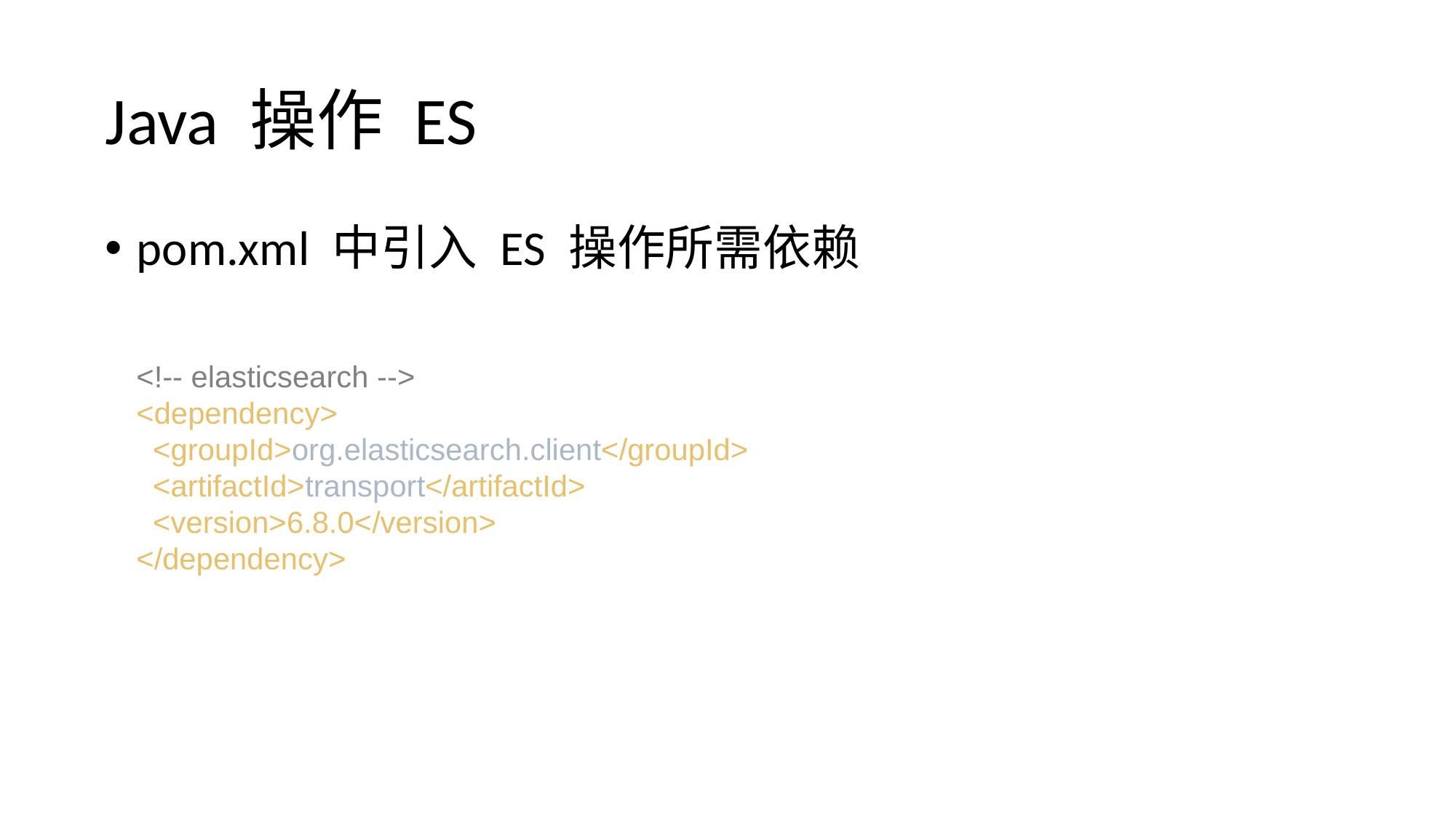

# Java 操作 ES
pom.xml 中引入 ES 操作所需依赖
<!-- elasticsearch -->
<dependency>
  <groupId>org.elasticsearch.client</groupId>
  <artifactId>transport</artifactId>
  <version>6.8.0</version>
</dependency>